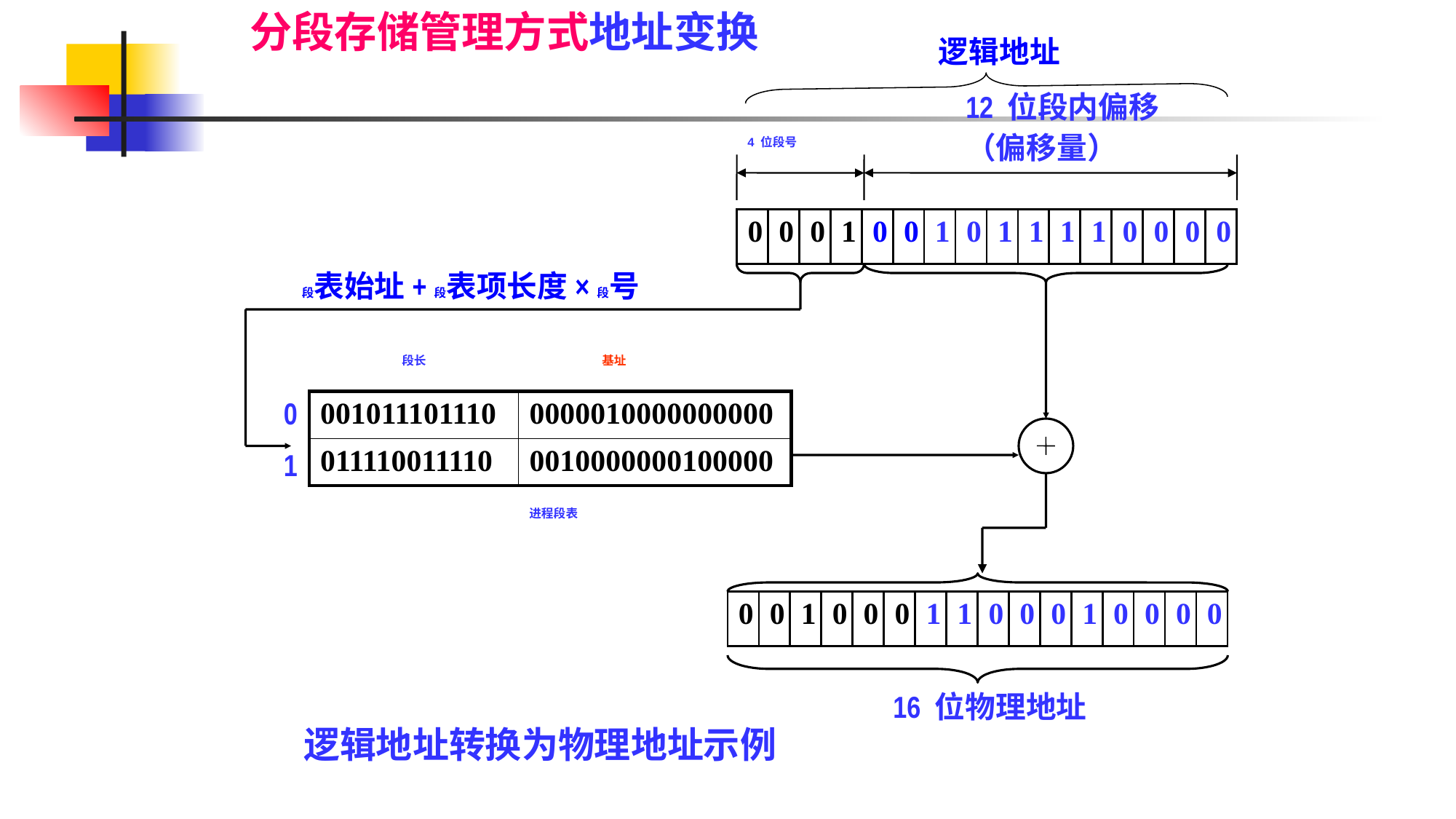

分段存储管理方式地址变换
逻辑地址

12 位段内偏移
（偏移量）
4 位段号

| 0 | 0 | 0 | 1 | 0 | 0 | 1 | 0 | 1 | 1 | 1 | 1 | 0 | 0 | 0 | 0 |
| --- | --- | --- | --- | --- | --- | --- | --- | --- | --- | --- | --- | --- | --- | --- | --- |

段表始址+段表项长度×段号

段长
基址
0
1

| 001011101110 | 0000010000000000 |
| --- | --- |
| 011110011110 | 0010000000100000 |

进程段表

| 0 | 0 | 1 | 0 | 0 | 0 | 1 | 1 | 0 | 0 | 0 | 1 | 0 | 0 | 0 | 0 |
| --- | --- | --- | --- | --- | --- | --- | --- | --- | --- | --- | --- | --- | --- | --- | --- |
16 位物理地址
逻辑地址转换为物理地址示例